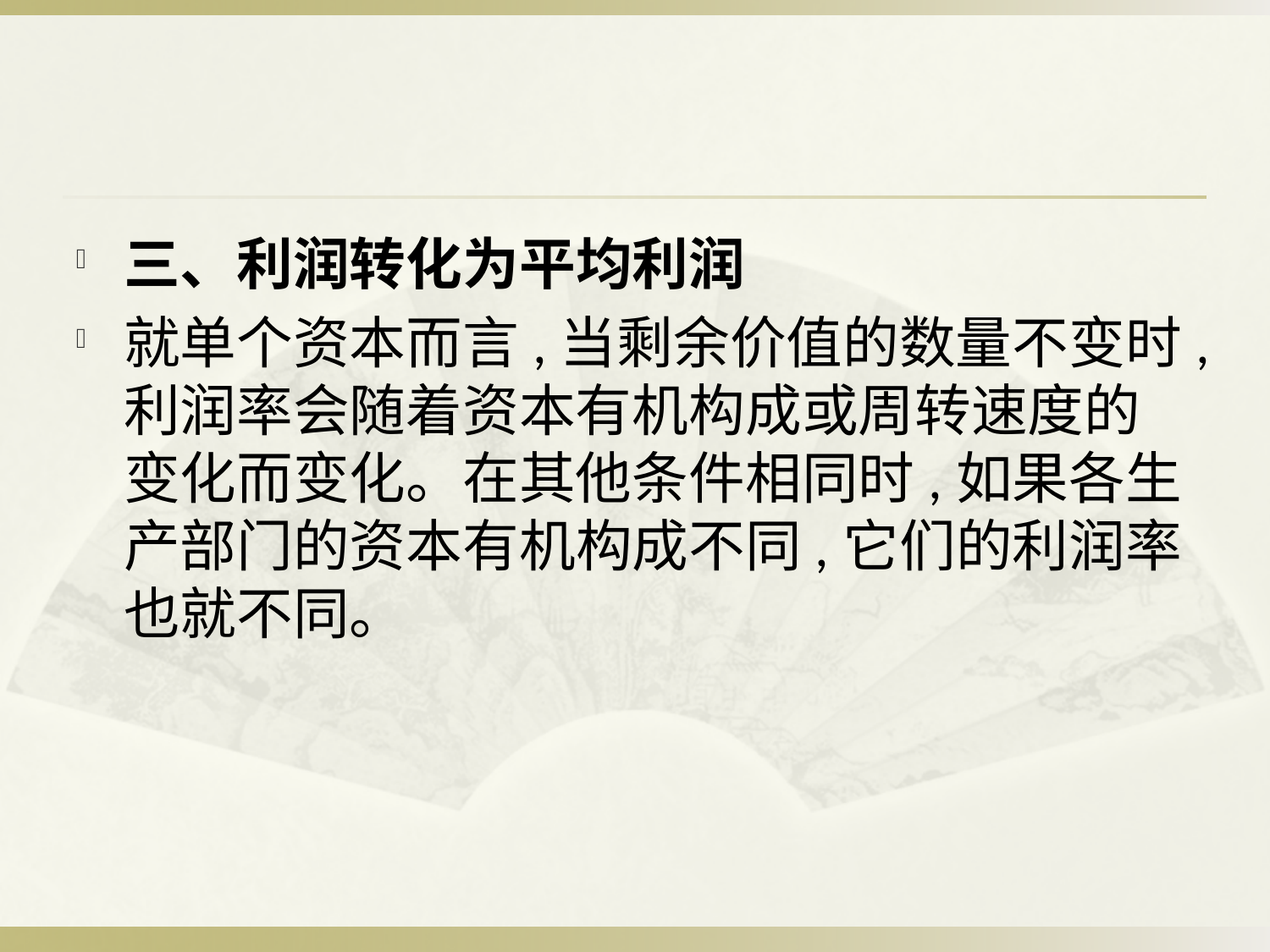

#
三、利润转化为平均利润
就单个资本而言,当剩余价值的数量不变时,利润率会随着资本有机构成或周转速度的变化而变化。在其他条件相同时,如果各生产部门的资本有机构成不同,它们的利润率也就不同。